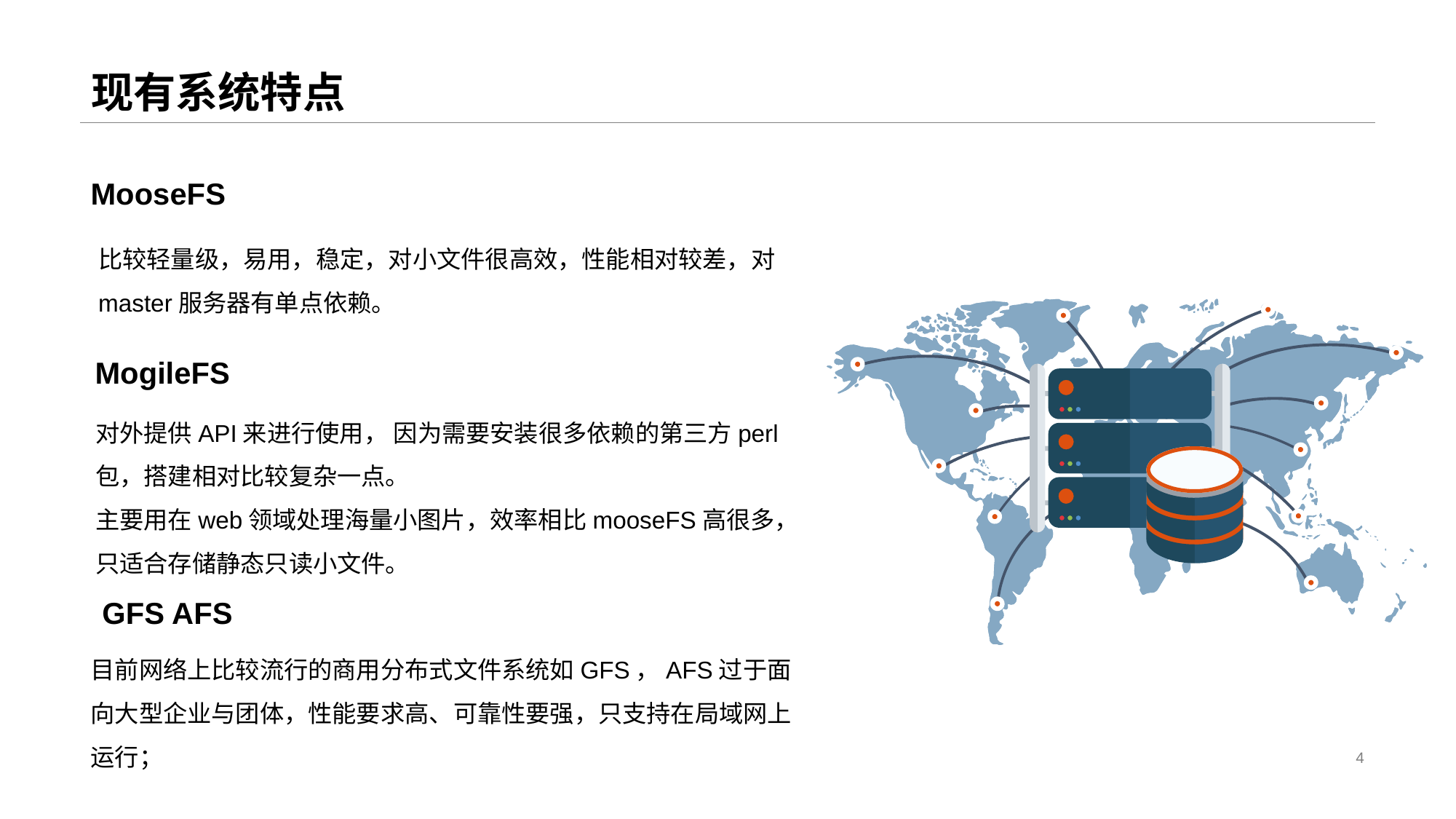

# 现有系统特点
MooseFS
比较轻量级，易用，稳定，对小文件很高效，性能相对较差，对master服务器有单点依赖。

MogileFS
对外提供API来进行使用， 因为需要安装很多依赖的第三方perl包，搭建相对比较复杂一点。
主要用在web领域处理海量小图片，效率相比mooseFS高很多，只适合存储静态只读小文件。
GFS AFS
目前网络上比较流行的商用分布式文件系统如GFS，AFS过于面向大型企业与团体，性能要求高、可靠性要强，只支持在局域网上运行；
4